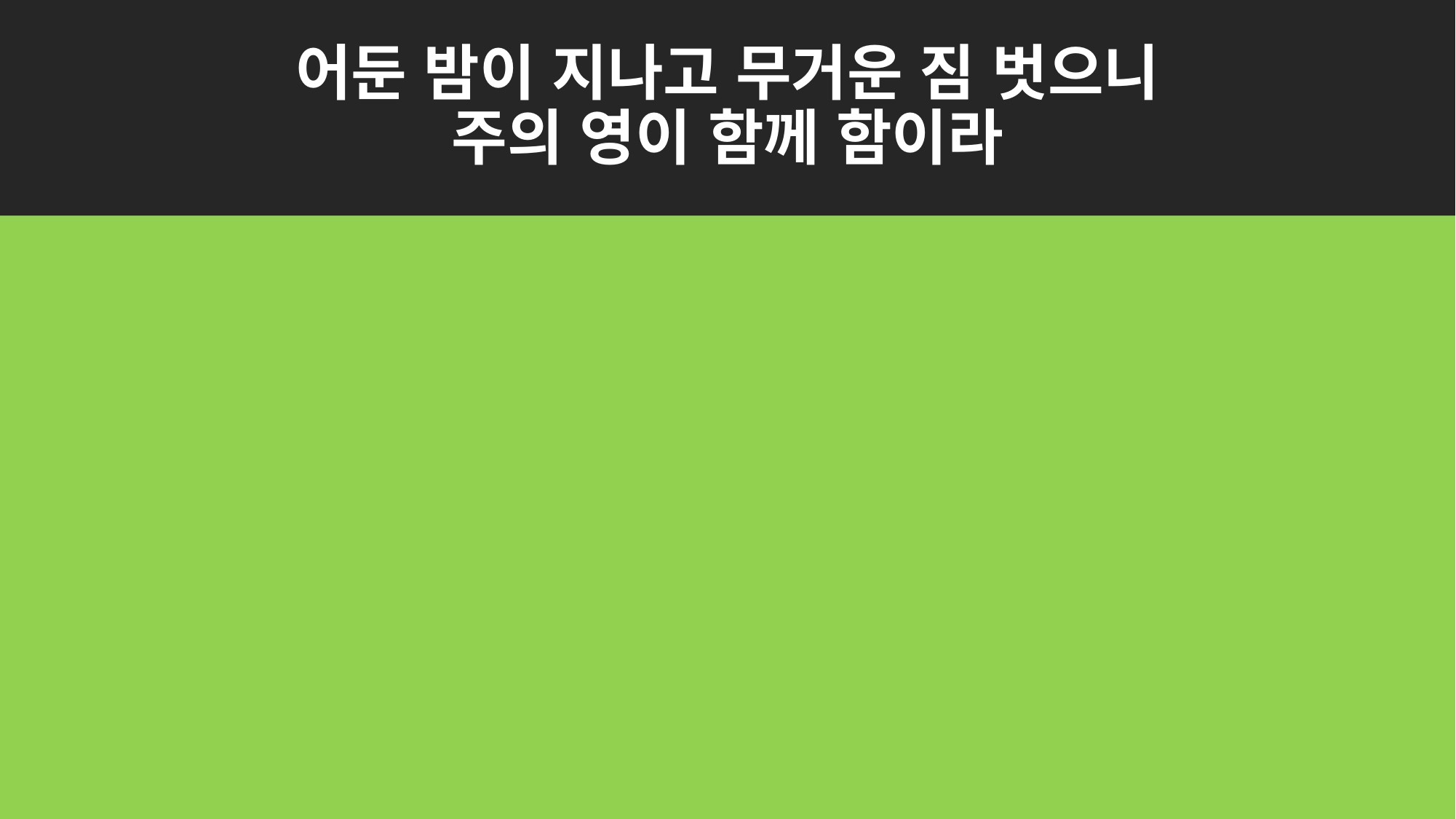

# 어둔 밤이 지나고 무거운 짐 벗으니 주의 영이 함께 함이라